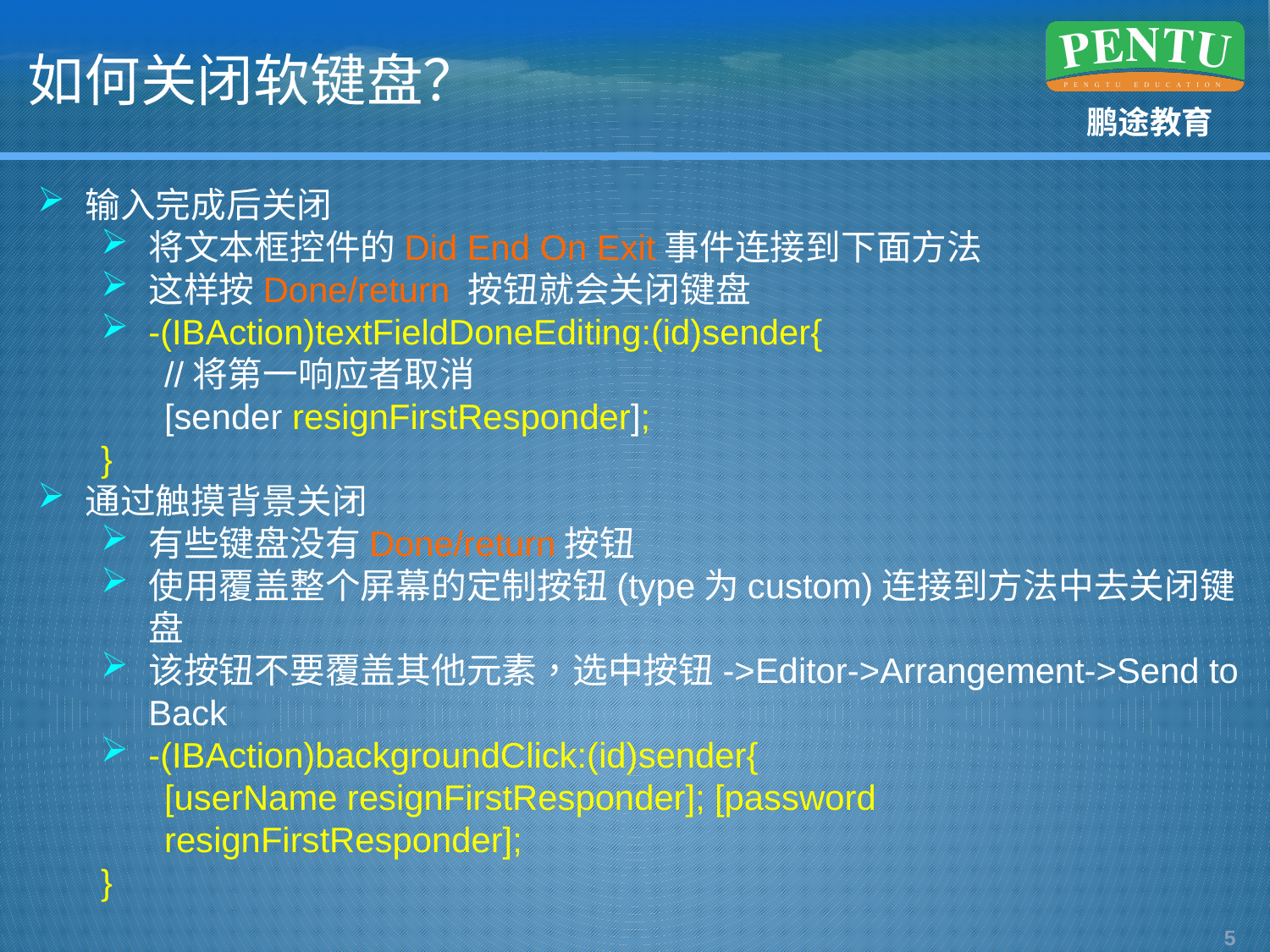

# 如何关闭软键盘？
输入完成后关闭
将文本框控件的Did End On Exit事件连接到下面方法
这样按Done/return 按钮就会关闭键盘
-(IBAction)textFieldDoneEditing:(id)sender{
//将第一响应者取消
[sender resignFirstResponder];
}
通过触摸背景关闭
有些键盘没有Done/return按钮
使用覆盖整个屏幕的定制按钮(type为custom)连接到方法中去关闭键盘
该按钮不要覆盖其他元素，选中按钮->Editor->Arrangement->Send to Back
-(IBAction)backgroundClick:(id)sender{
[userName resignFirstResponder]; [password resignFirstResponder];
}
5